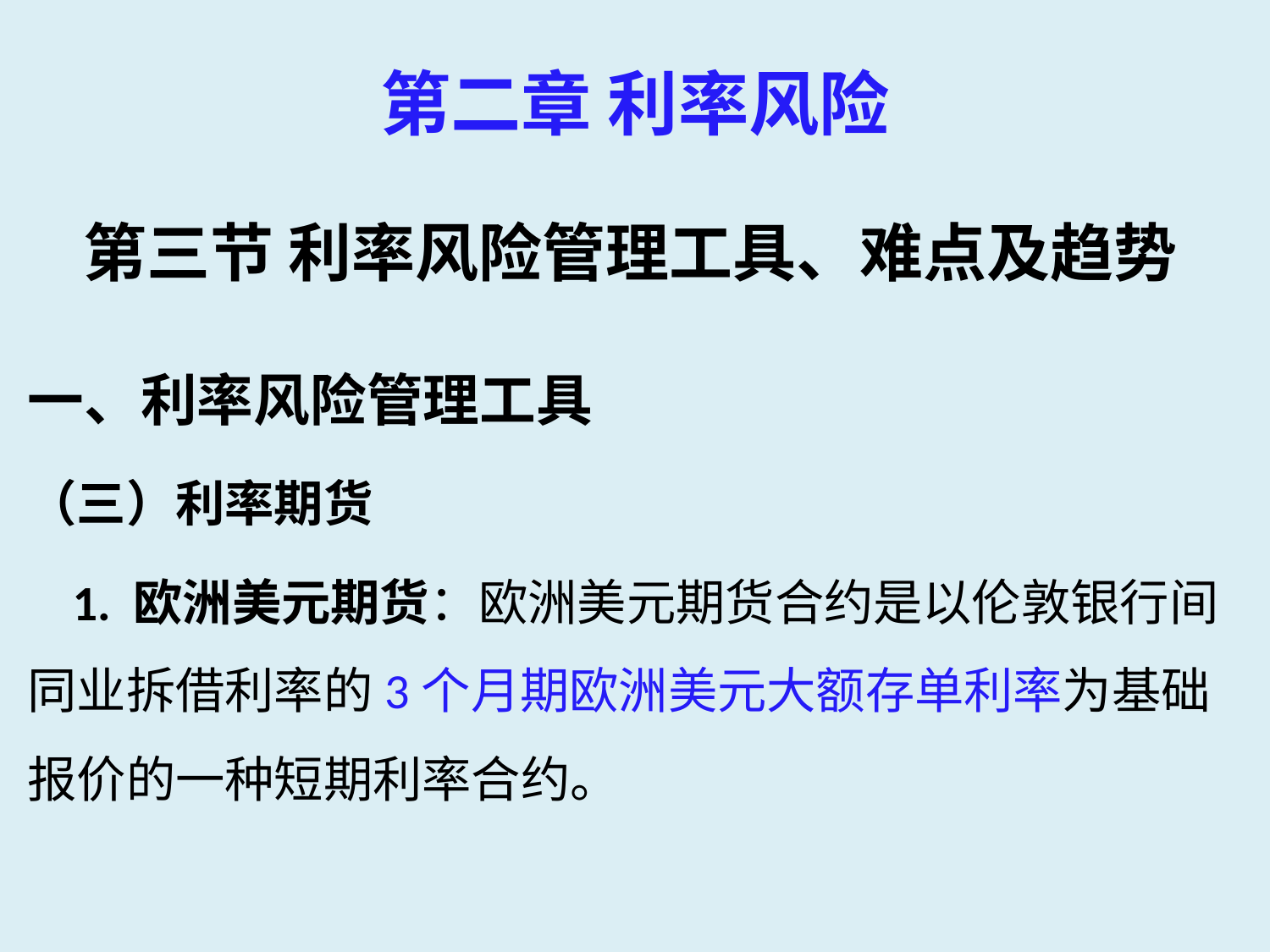

# 第二章 利率风险
第三节 利率风险管理工具、难点及趋势

一、利率风险管理工具
（三）利率期货
    1. 欧洲美元期货：欧洲美元期货合约是以伦敦银行间同业拆借利率的3个月期欧洲美元大额存单利率为基础报价的一种短期利率合约。